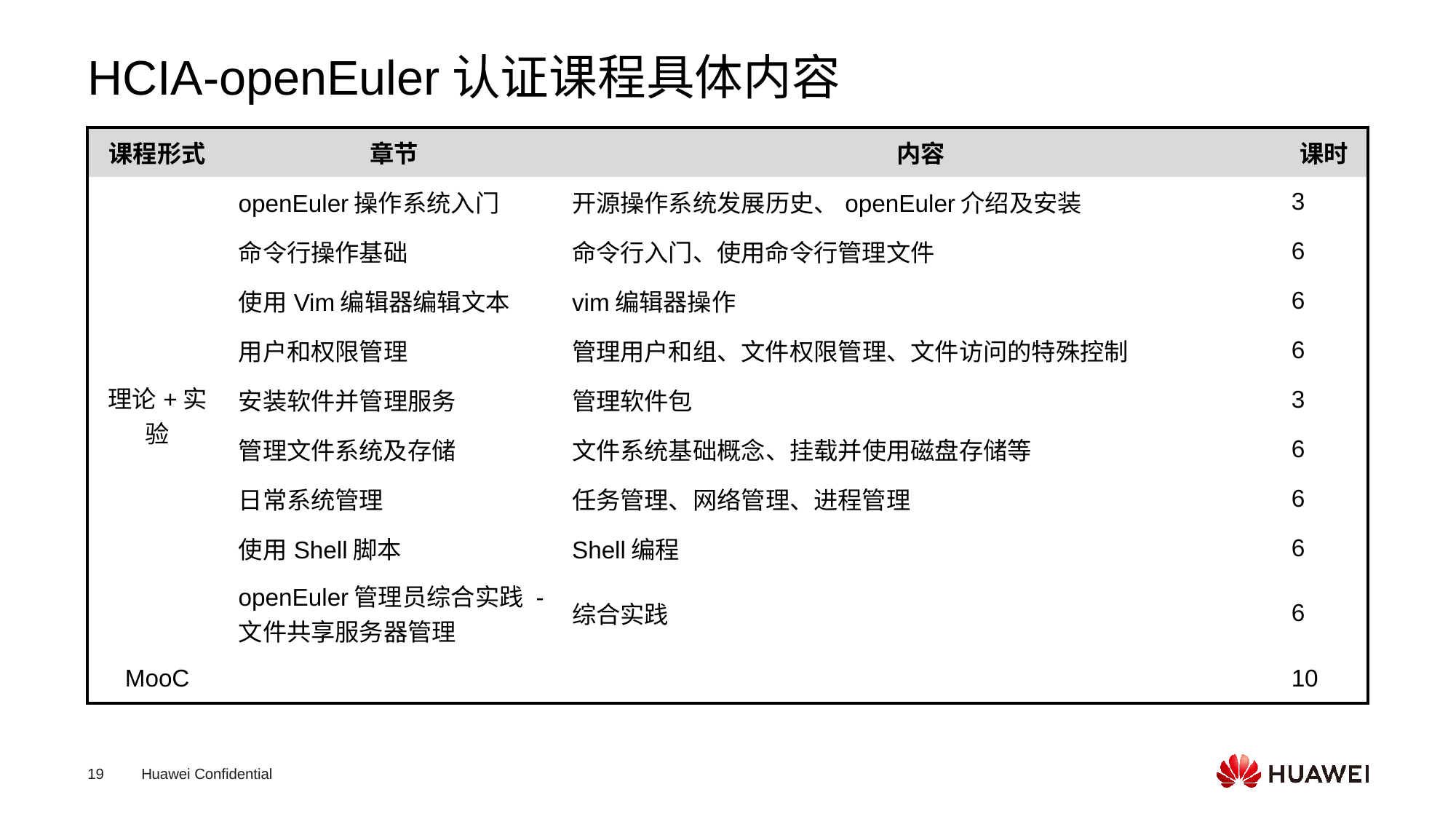

# HCIA-openEuler认证课程具体内容
| 课程形式 | 章节 | 内容 | 课时 |
| --- | --- | --- | --- |
| 理论+实验 | openEuler操作系统入门 | 开源操作系统发展历史、openEuler介绍及安装 | 3 |
|  | 命令行操作基础 | 命令行入门、使用命令行管理文件 | 6 |
|  | 使用Vim编辑器编辑文本 | vim编辑器操作 | 6 |
|  | 用户和权限管理 | 管理用户和组、文件权限管理、文件访问的特殊控制 | 6 |
|  | 安装软件并管理服务 | 管理软件包 | 3 |
|  | 管理文件系统及存储 | 文件系统基础概念、挂载并使用磁盘存储等 | 6 |
|  | 日常系统管理 | 任务管理、网络管理、进程管理 | 6 |
|  | 使用Shell脚本 | Shell编程 | 6 |
|  | openEuler管理员综合实践 - 文件共享服务器管理 | 综合实践 | 6 |
| MooC |  |  | 10 |